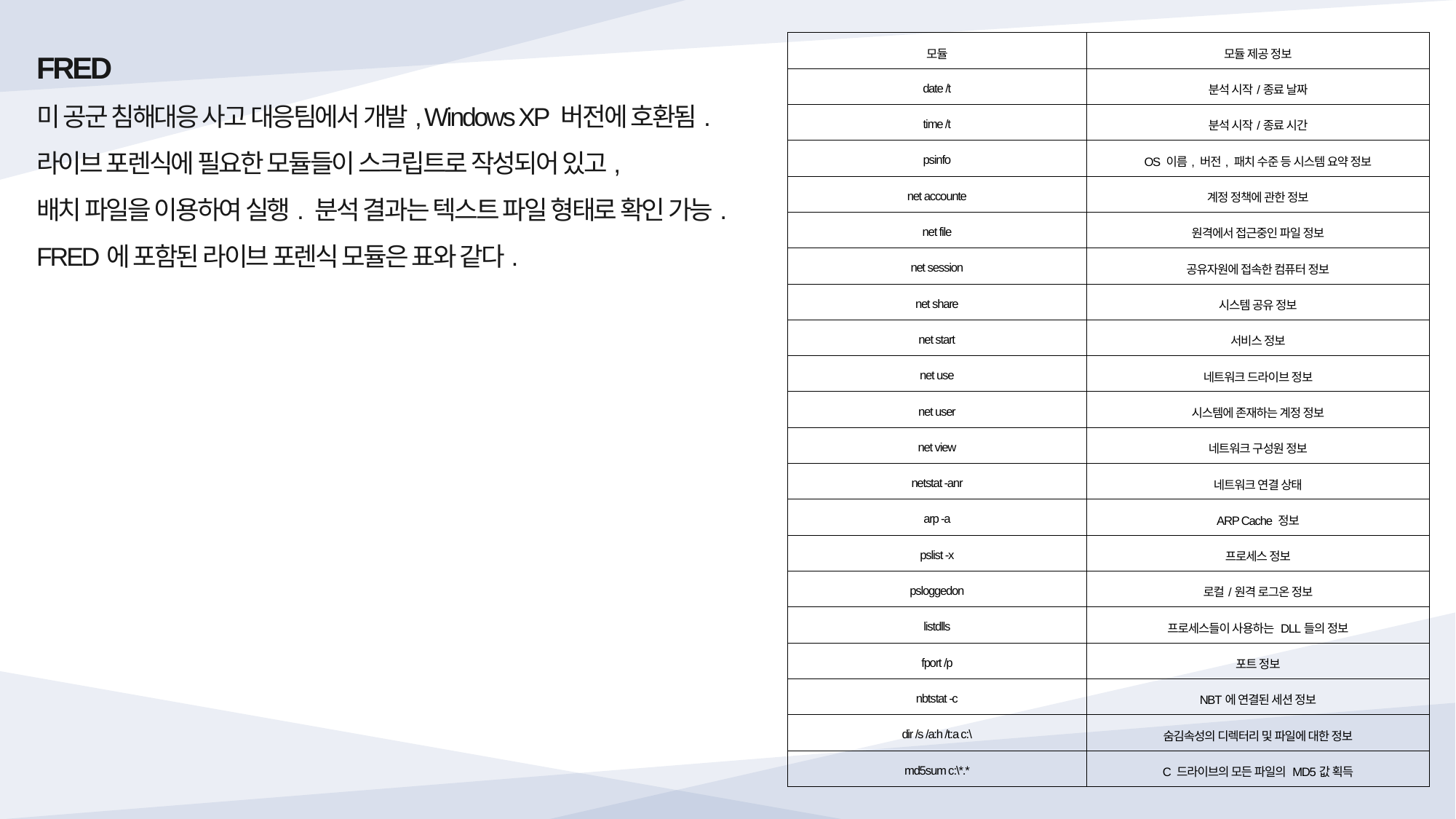

FRED
미 공군 침해대응 사고 대응팀에서 개발, Windows XP 버전에 호환됨.
라이브 포렌식에 필요한 모듈들이 스크립트로 작성되어 있고,
배치 파일을 이용하여 실행. 분석 결과는 텍스트 파일 형태로 확인 가능.
FRED에 포함된 라이브 포렌식 모듈은 표와 같다.

| 모듈 | 모듈 제공 정보 |
| --- | --- |
| date /t | 분석 시작/종료 날짜 |
| time /t | 분석 시작/종료 시간 |
| psinfo | OS 이름, 버전, 패치 수준 등 시스템 요약 정보 |
| net accounte | 계정 정책에 관한 정보 |
| net file | 원격에서 접근중인 파일 정보 |
| net session | 공유자원에 접속한 컴퓨터 정보 |
| net share | 시스템 공유 정보 |
| net start | 서비스 정보 |
| net use | 네트워크 드라이브 정보 |
| net user | 시스템에 존재하는 계정 정보 |
| net view | 네트워크 구성원 정보 |
| netstat -anr | 네트워크 연결 상태 |
| arp -a | ARP Cache 정보 |
| pslist -x | 프로세스 정보 |
| psloggedon | 로컬/원격 로그온 정보 |
| listdlls | 프로세스들이 사용하는 DLL들의 정보 |
| fport /p | 포트 정보 |
| nbtstat -c | NBT에 연결된 세션 정보 |
| dir /s /a:h /t:a c:\ | 숨김속성의 디렉터리 및 파일에 대한 정보 |
| md5sum c:\\*.\* | C 드라이브의 모든 파일의 MD5값 획득 |